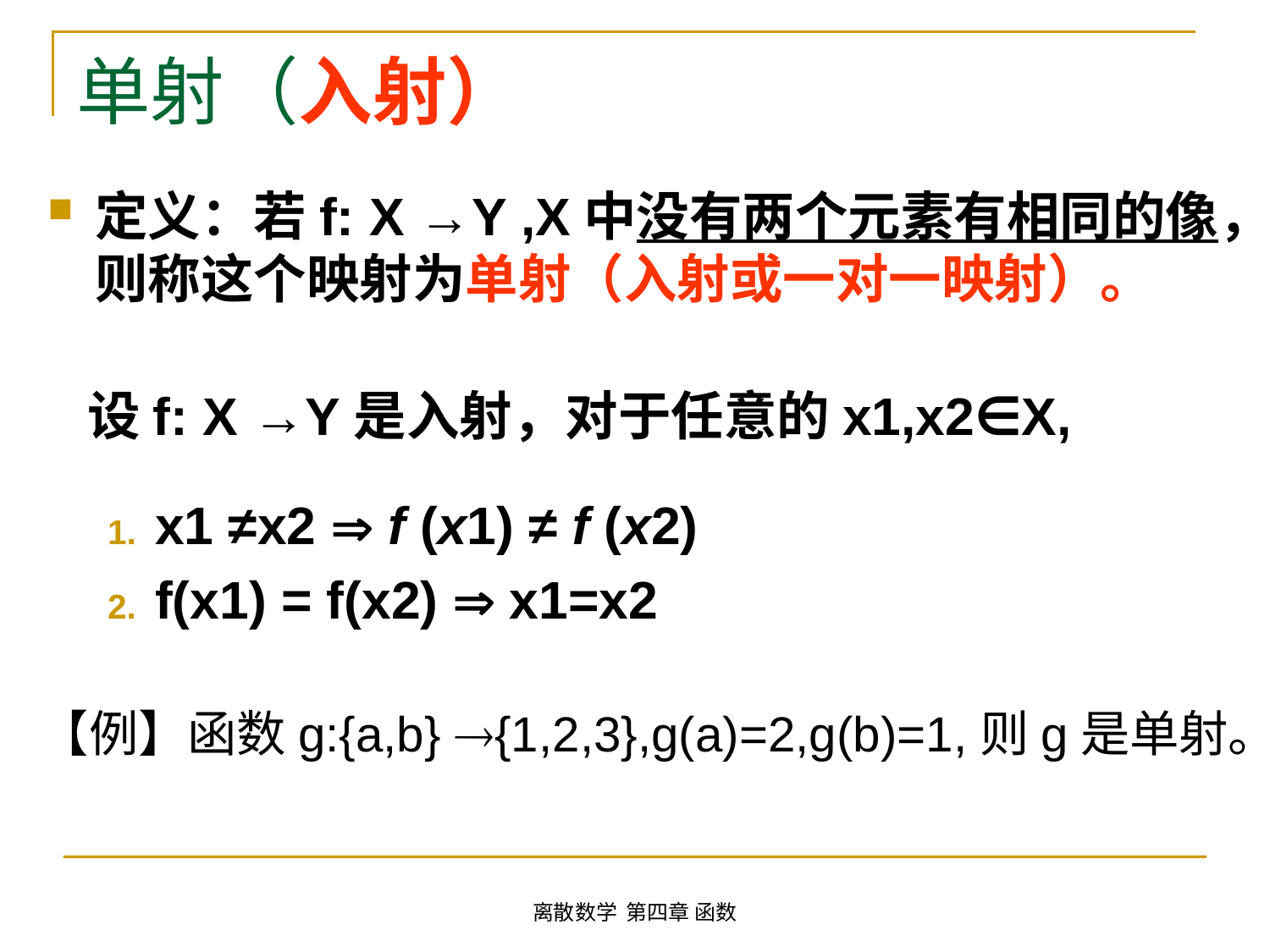

# 单射（入射）
定义：若f: X →Y ,X中没有两个元素有相同的像，则称这个映射为单射（入射或一对一映射）。
设f: X →Y是入射，对于任意的x1,x2∈X,
x1 ≠x2 ⇒ f (x1) ≠ f (x2)
f(x1) = f(x2) ⇒ x1=x2
【例】函数g:{a,b} →{1,2,3},g(a)=2,g(b)=1,则g是单射。

9
离散数学  第四章 函数